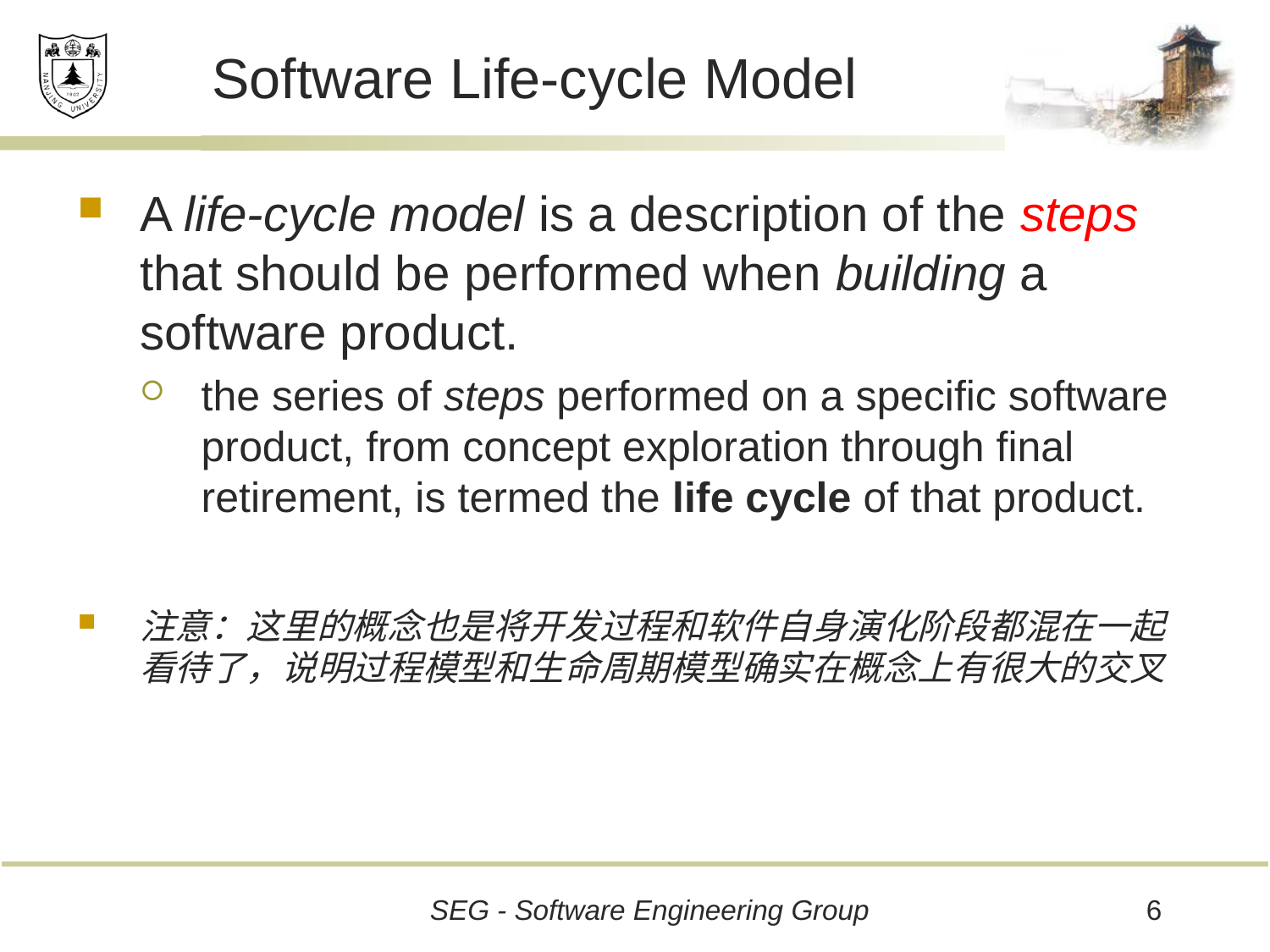

# Software Life-cycle Model
A life-cycle model is a description of the steps that should be performed when building a software product.
the series of steps performed on a specific software product, from concept exploration through final retirement, is termed the life cycle of that product.

注意：这里的概念也是将开发过程和软件自身演化阶段都混在一起看待了，说明过程模型和生命周期模型确实在概念上有很大的交叉

6
SEG - Software Engineering Group